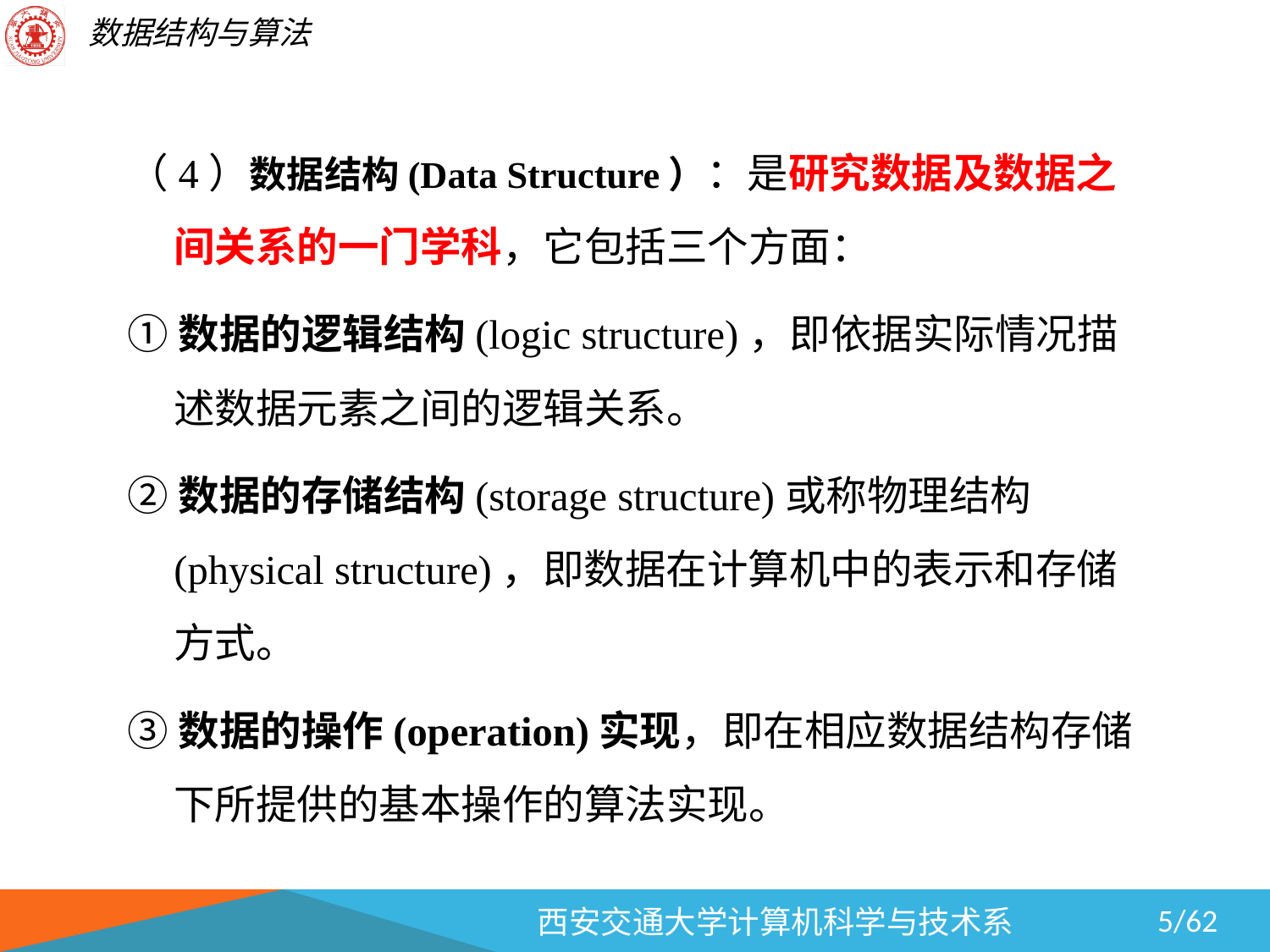

（4）数据结构(Data Structure）：是研究数据及数据之间关系的一门学科，它包括三个方面：
①数据的逻辑结构(logic structure)，即依据实际情况描述数据元素之间的逻辑关系。
②数据的存储结构(storage structure)或称物理结构(physical structure)，即数据在计算机中的表示和存储方式。
③数据的操作(operation)实现，即在相应数据结构存储下所提供的基本操作的算法实现。